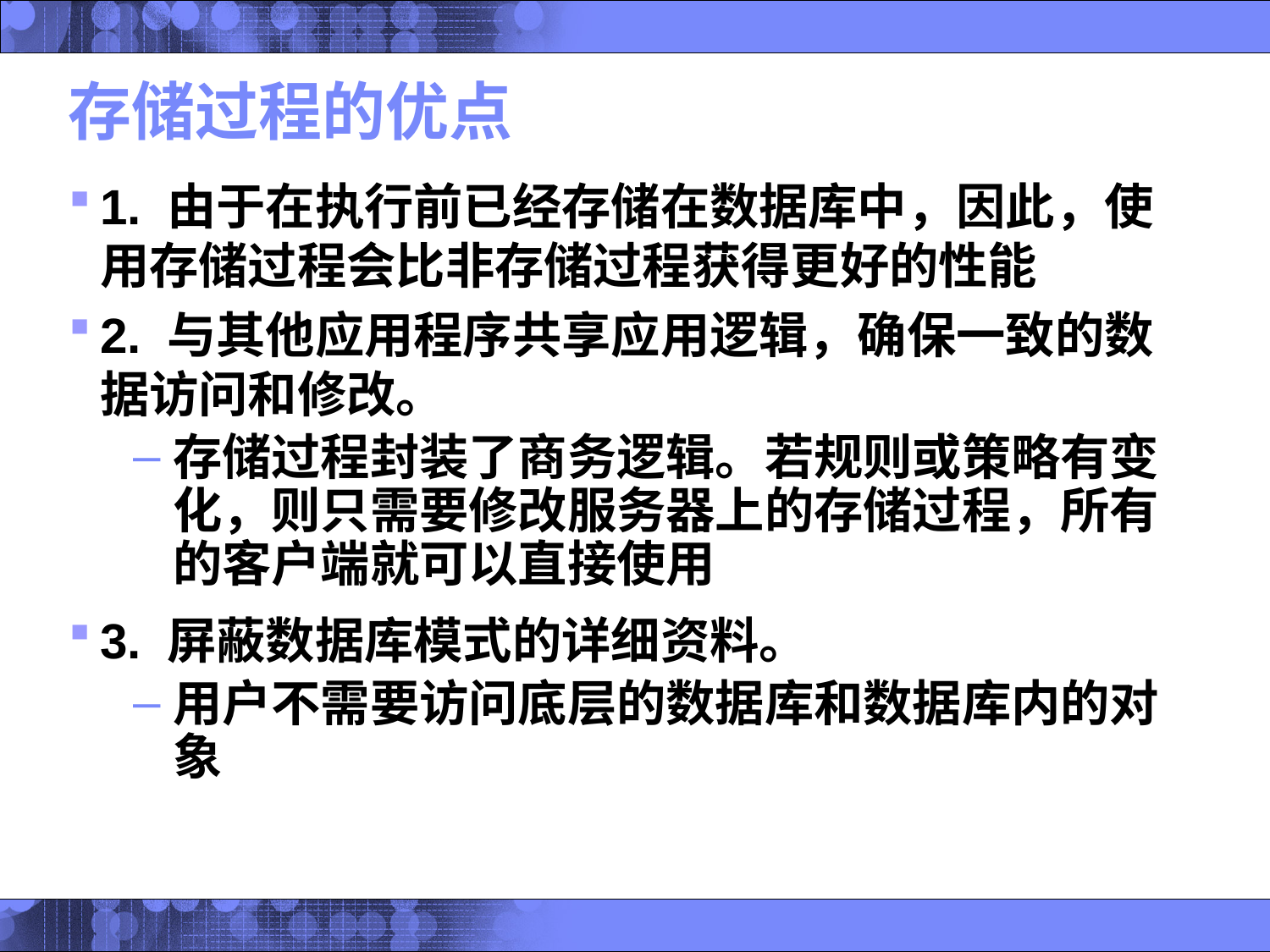

# 存储过程的优点
1. 由于在执行前已经存储在数据库中，因此，使用存储过程会比非存储过程获得更好的性能
2. 与其他应用程序共享应用逻辑，确保一致的数据访问和修改。
存储过程封装了商务逻辑。若规则或策略有变化，则只需要修改服务器上的存储过程，所有的客户端就可以直接使用
3. 屏蔽数据库模式的详细资料。
用户不需要访问底层的数据库和数据库内的对象